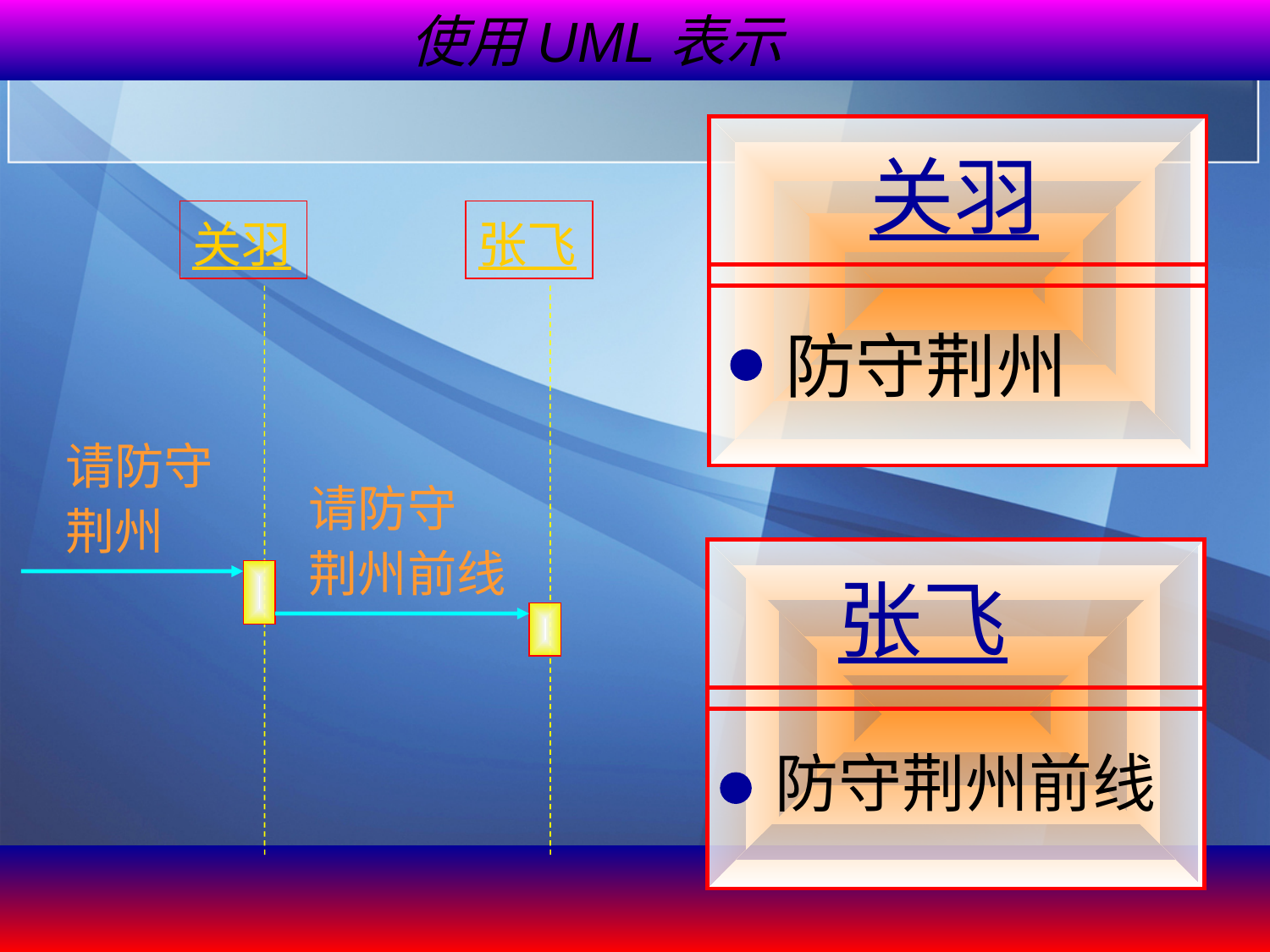

使用UML表示

关羽
关羽
张飞

防守荆州

请防守
荆州
请防守
荆州前线

张飞

防守荆州前线